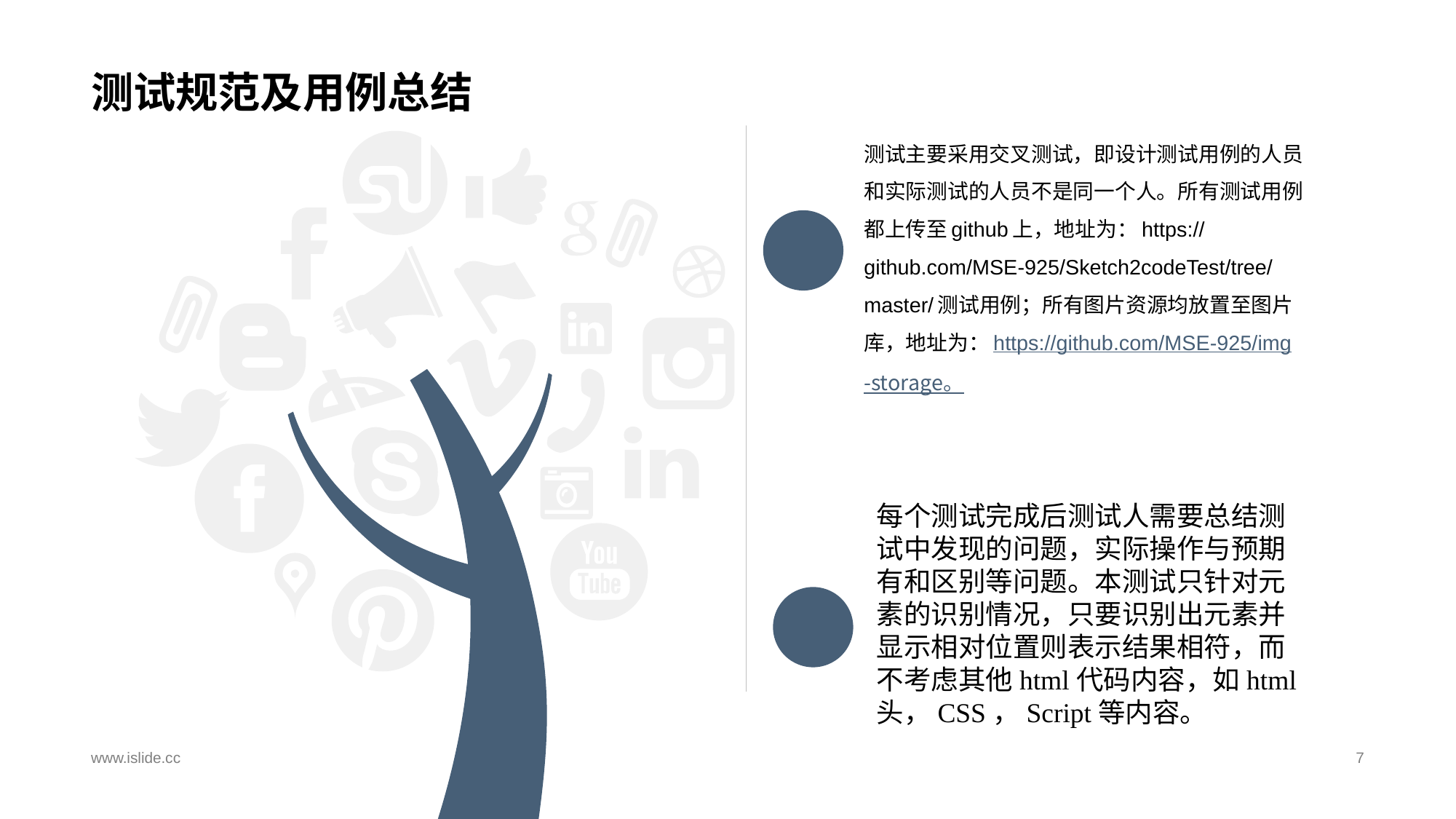

# 测试规范及用例总结
测试主要采用交叉测试，即设计测试用例的人员和实际测试的人员不是同一个人。所有测试用例都上传至github上，地址为：https://github.com/MSE-925/Sketch2codeTest/tree/master/测试用例；所有图片资源均放置至图片库，地址为：https://github.com/MSE-925/img-storage。

每个测试完成后测试人需要总结测试中发现的问题，实际操作与预期有和区别等问题。本测试只针对元素的识别情况，只要识别出元素并显示相对位置则表示结果相符，而不考虑其他html代码内容，如html头，CSS，Script等内容。
www.islide.cc
7